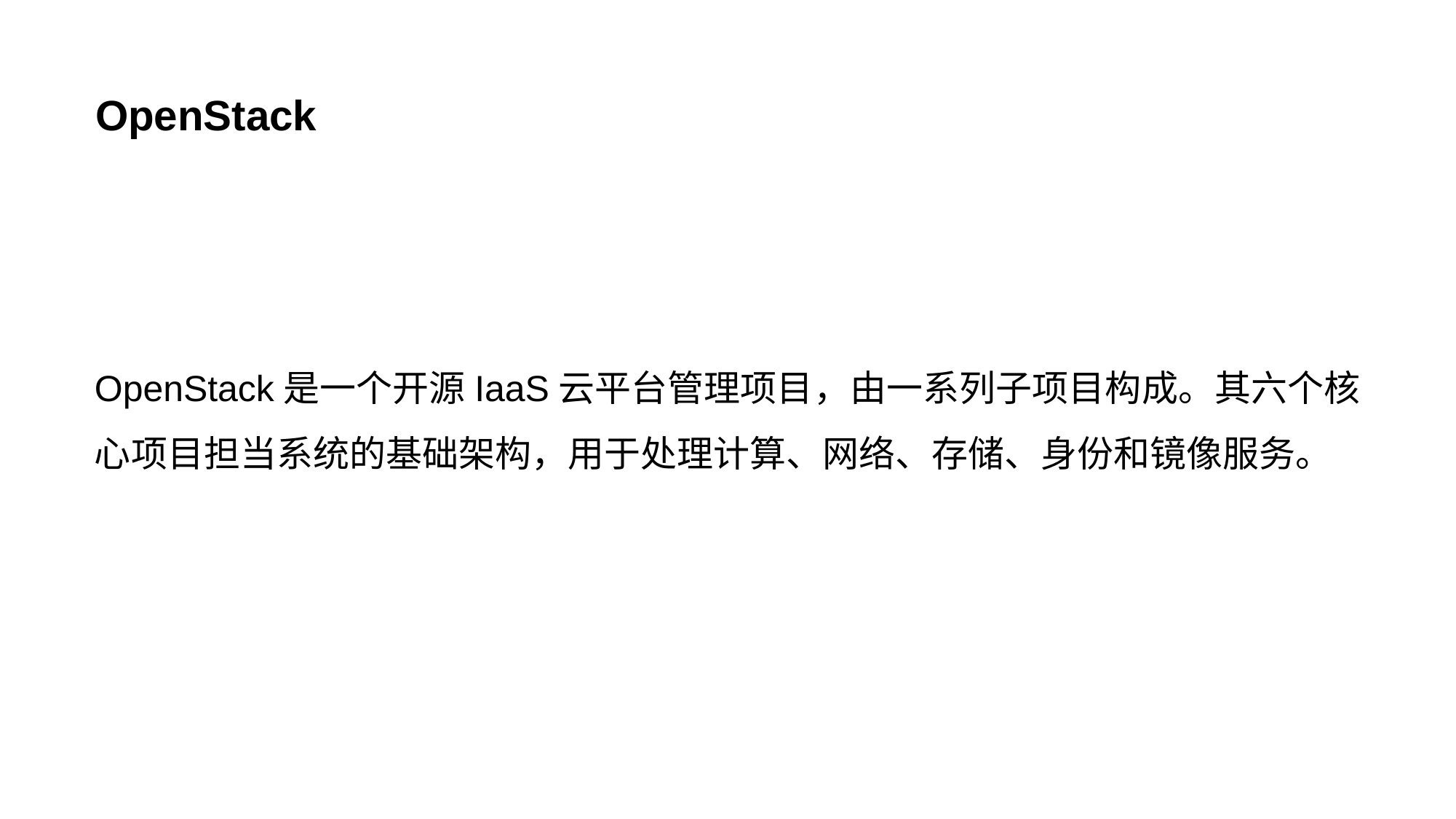

OpenStack
OpenStack是一个开源IaaS云平台管理项目，由一系列子项目构成。其六个核心项目担当系统的基础架构，用于处理计算、网络、存储、身份和镜像服务。